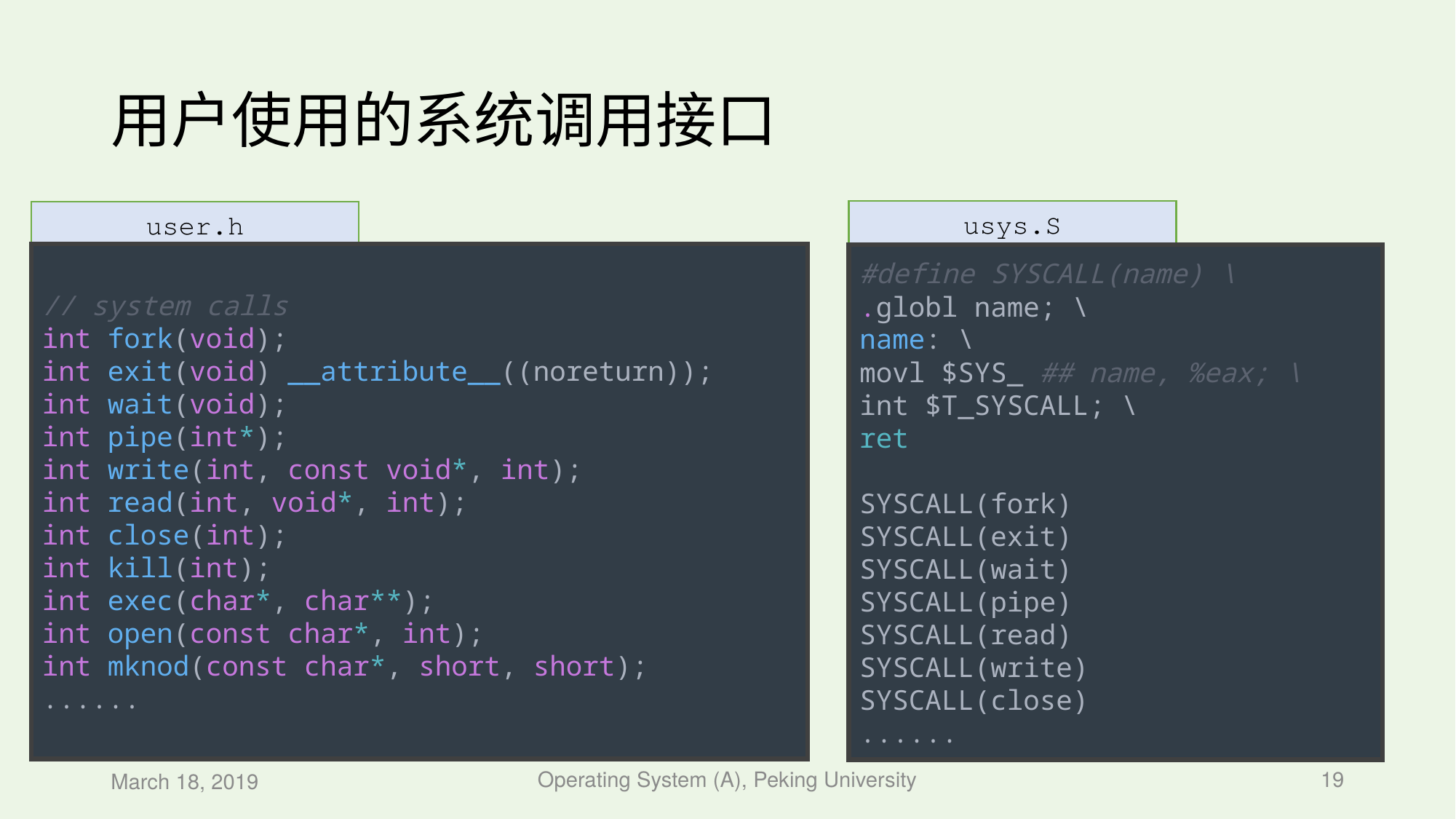

# 用户使用的系统调用接口
usys.S
#define SYSCALL(name) \
.globl name; \
name: \
movl $SYS_ ## name, %eax; \
int $T_SYSCALL; \
ret
SYSCALL(fork)
SYSCALL(exit)
SYSCALL(wait)
SYSCALL(pipe)
SYSCALL(read)
SYSCALL(write)
SYSCALL(close)
......
user.h
// system calls
int fork(void);
int exit(void) __attribute__((noreturn));
int wait(void);
int pipe(int*);
int write(int, const void*, int);
int read(int, void*, int);
int close(int);
int kill(int);
int exec(char*, char**);
int open(const char*, int);
int mknod(const char*, short, short);
......
March 18, 2019
Operating System (A), Peking University
19